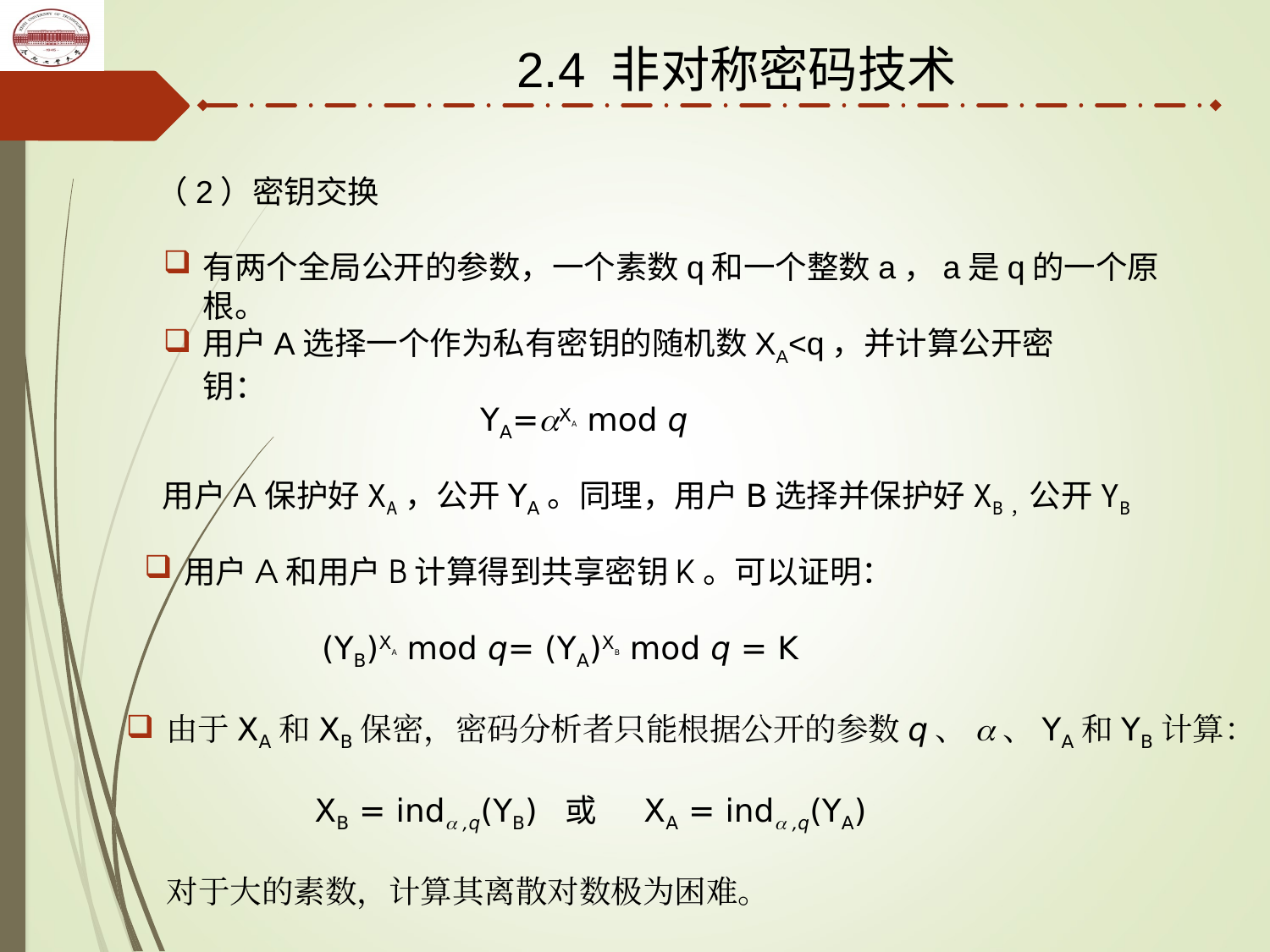

2.4 非对称密码技术
（2）密钥交换
有两个全局公开的参数，一个素数q和一个整数a，a是q的一个原根。
用户A选择一个作为私有密钥的随机数XA<q，并计算公开密钥：
YA=αXA mod q
用户A保护好XA，公开YA。同理，用户B选择并保护好XB，公开YB
用户A和用户B计算得到共享密钥K。可以证明：
(YB)XA mod q= (YA)XB mod q = K
由于XA和XB保密，密码分析者只能根据公开的参数q、α、YA和YB计算：
XB = indα ,q(YB)  或
XA = indα ,q(YA)
对于大的素数，计算其离散对数极为困难。